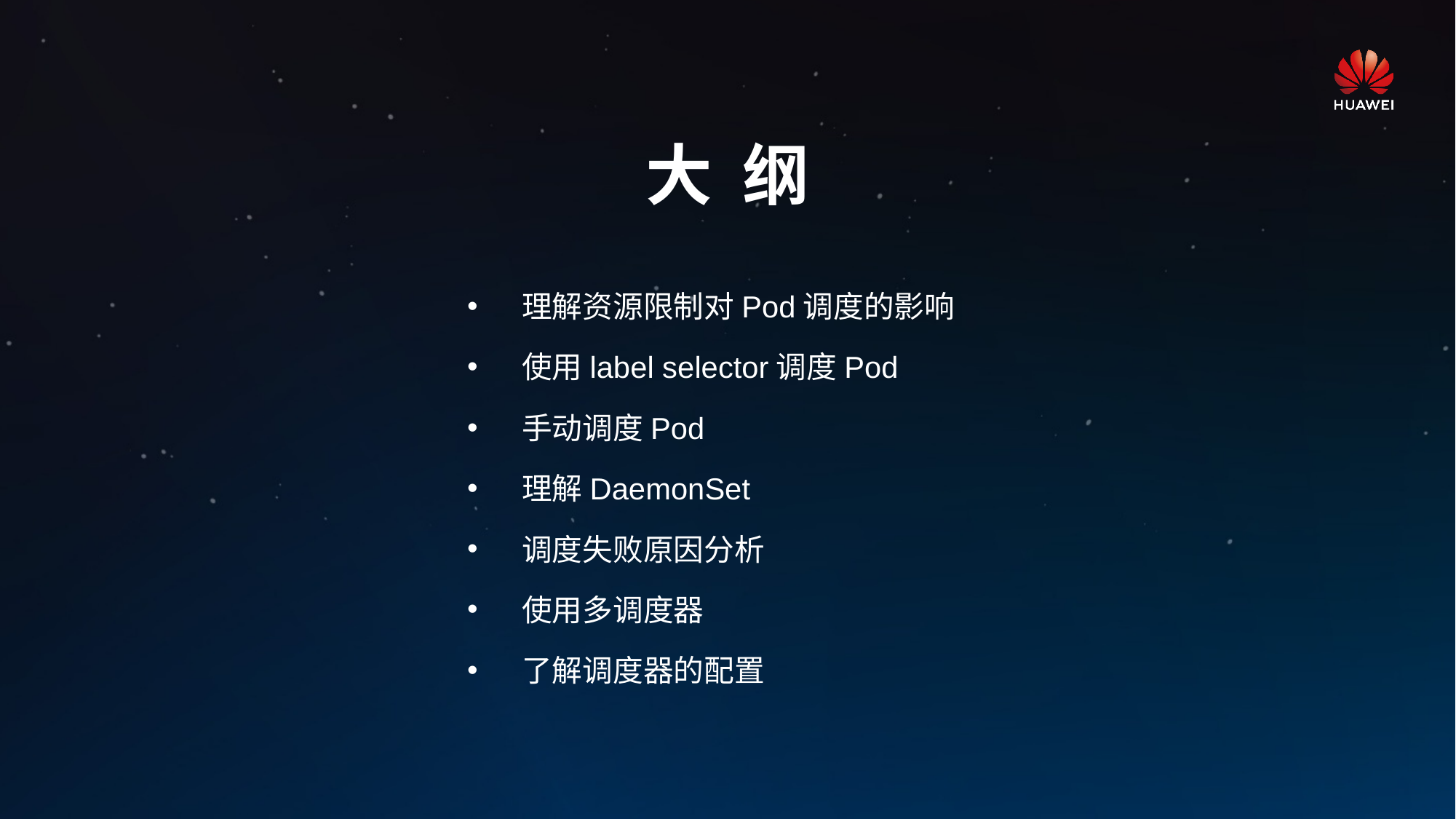

# 大  纲
理解资源限制对Pod调度的影响
使用label selector调度Pod
手动调度Pod
理解DaemonSet
调度失败原因分析
使用多调度器
了解调度器的配置